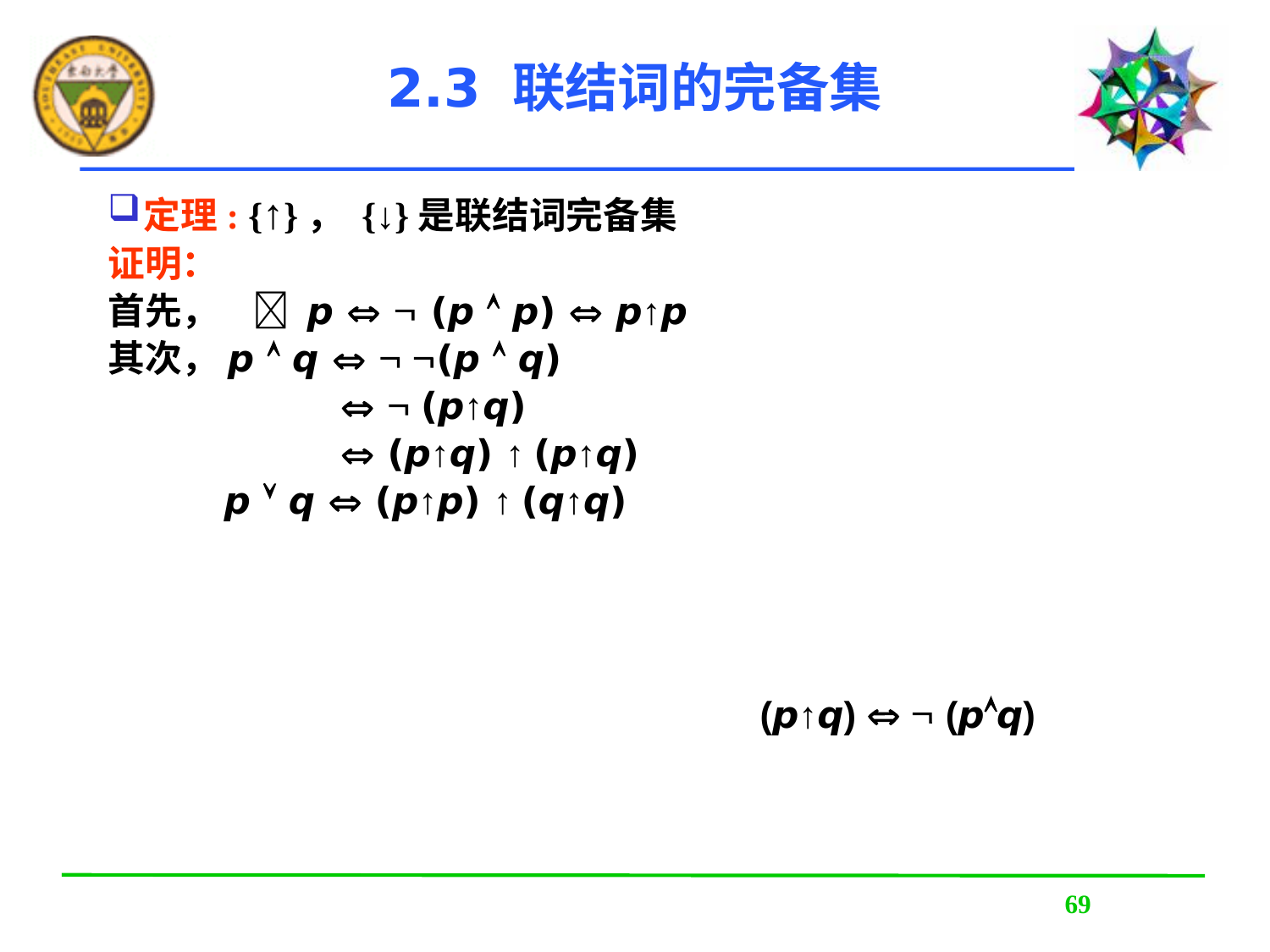

# 2.3 联结词的完备集
定理: {↑}， {↓}是联结词完备集
证明：
首先，    ¬ p ⇔ ¬ (p ∧ p) ⇔ p↑p
其次，p ∧ q ⇔ ¬ ¬(p ∧ q)
                  ⇔ ¬ (p↑q)
                  ⇔ (p↑q) ↑ (p↑q)
         p ∨ q ⇔ (p↑p) ↑ (q↑q)

(p↑q) ⇔ ¬ (p∧q)